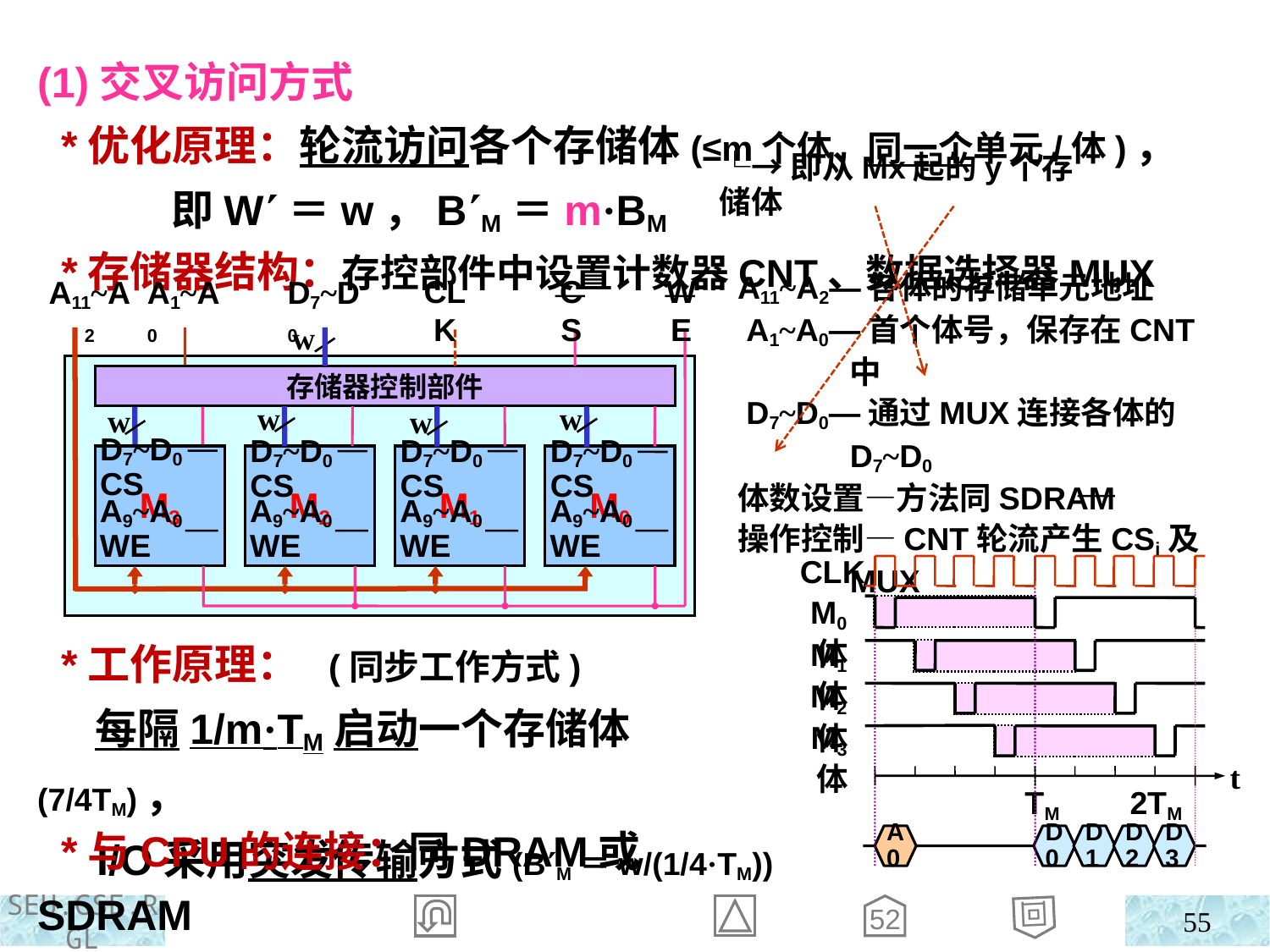

(1)交叉访问方式
  *优化原理：轮流访问各个存储体(≤m个体、同一个单元/体)，
             即W′＝w，B′M＝m·BM
└→即从Mx起的y个存储体
  *存储器结构：存控部件中设置计数器CNT、数据选择器MUX
A11~A2
A1~A0
D7~D0
CLK
CS

WE

w

存储器控制部件

w

w

w
w

M3
D7~D0 CS

A9~A0 WE

M2
D7~D0 CS

A9~A0 WE

M1
D7~D0 CS

A9~A0 WE

M0
D7~D0 CS

A9~A0 WE

A11~A2—各体的存储单元地址
 A1~A0—首个体号，保存在CNT中
 D7~D0—通过MUX连接各体的D7~D0
体数设置—方法同SDRAM
操作控制—CNT轮流产生CSi及MUX

CLK

M0体

M1体

M2体

M3体

t

TM        2TM
  *工作原理：  (同步工作方式)
     每隔1/m·TM启动一个存储体(7/4TM)，
     I/O采用突发传输方式(B′M＝w/(1/4·TM))
  *与CPU的连接：同DRAM或SDRAM
A0
D0
D1
D2
D3

52

55

回